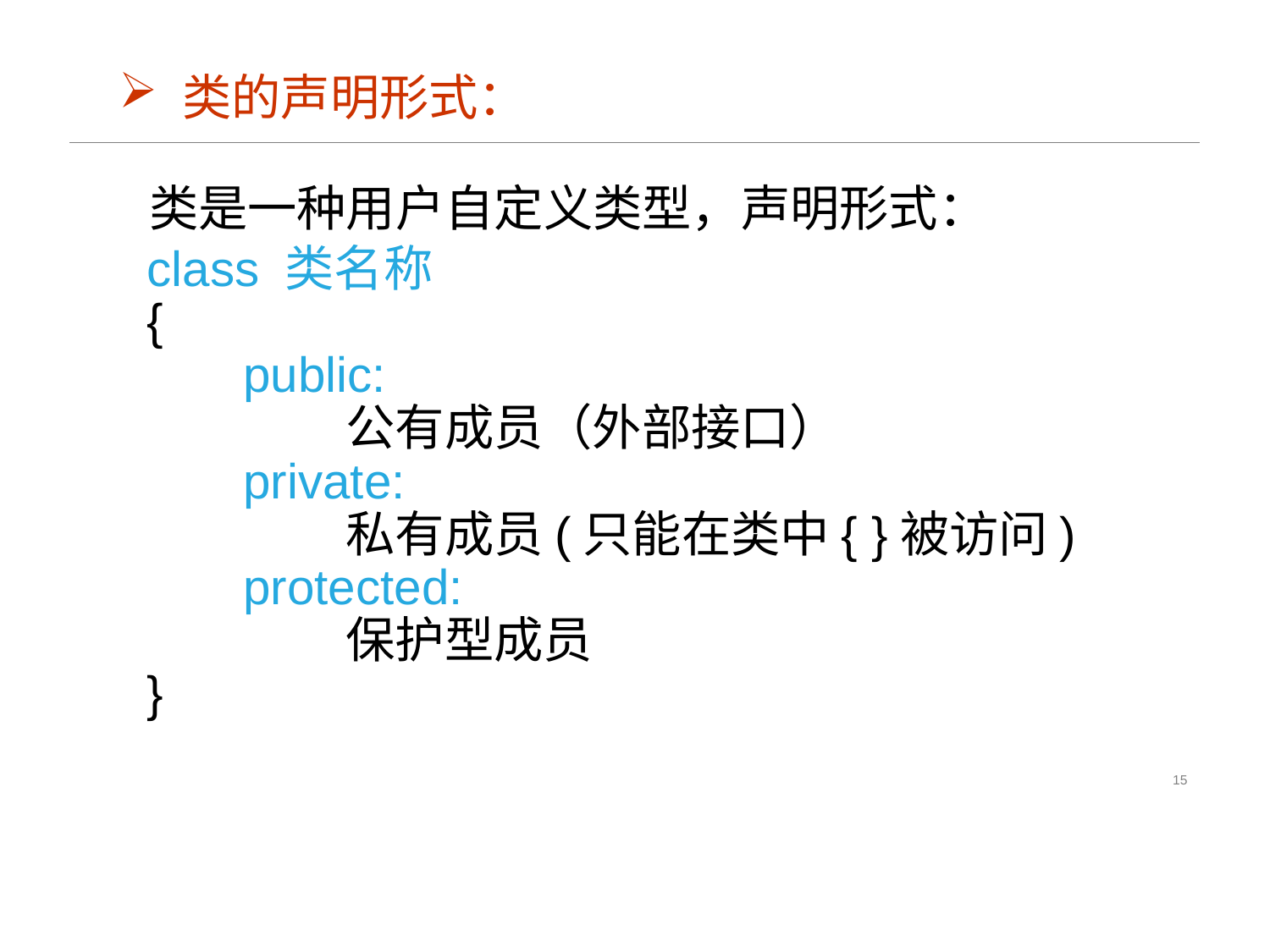

类的声明形式：
  类是一种用户自定义类型，声明形式：
class 类名称
{
       public:
                 公有成员（外部接口）
       private:
                 私有成员(只能在类中{ }被访问)
       protected:
                 保护型成员
}

15